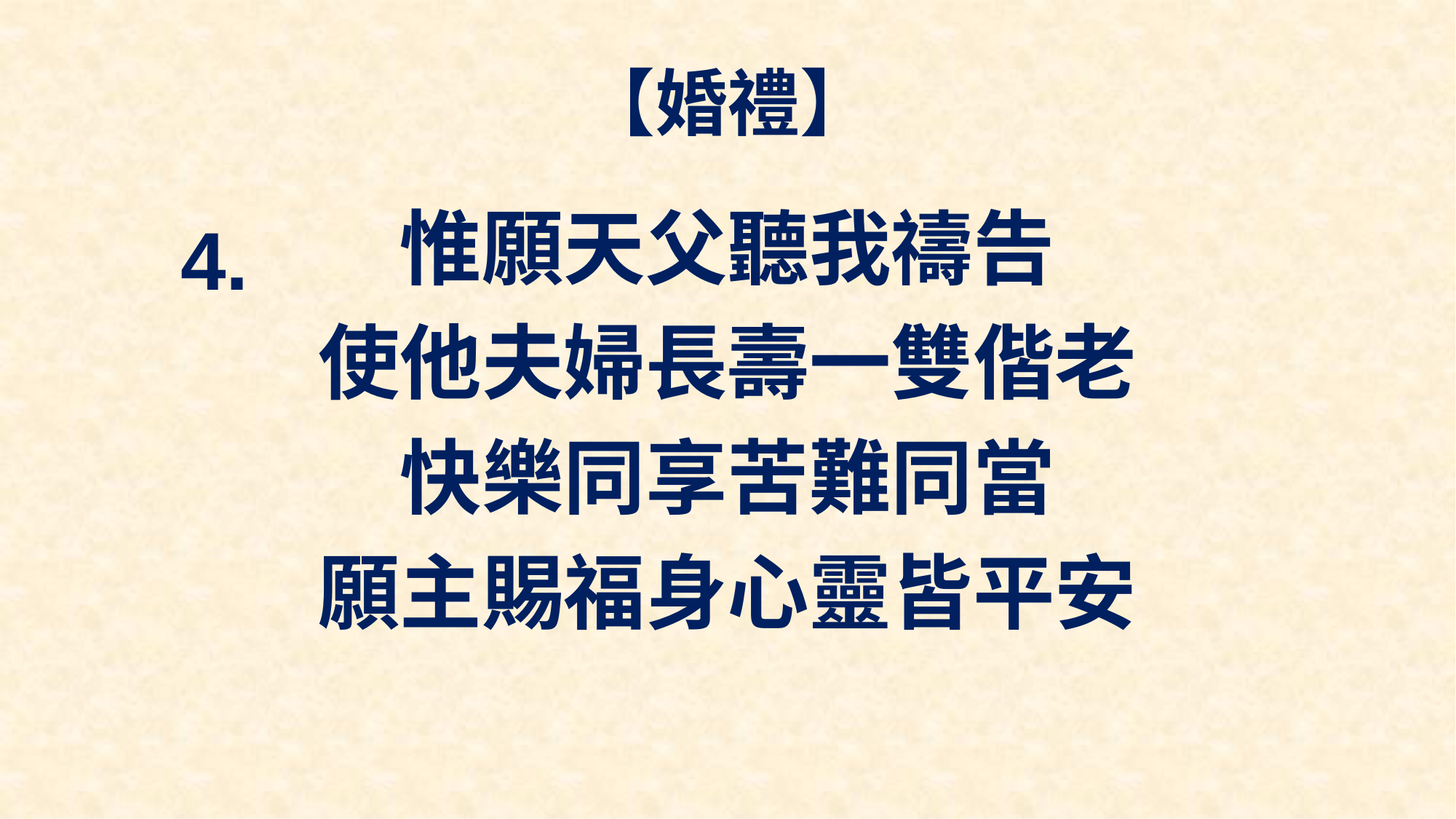

# 【婚禮】
惟願天父聽我禱告
使他夫婦長壽一雙偕老
快樂同享苦難同當
願主賜福身心靈皆平安
4.